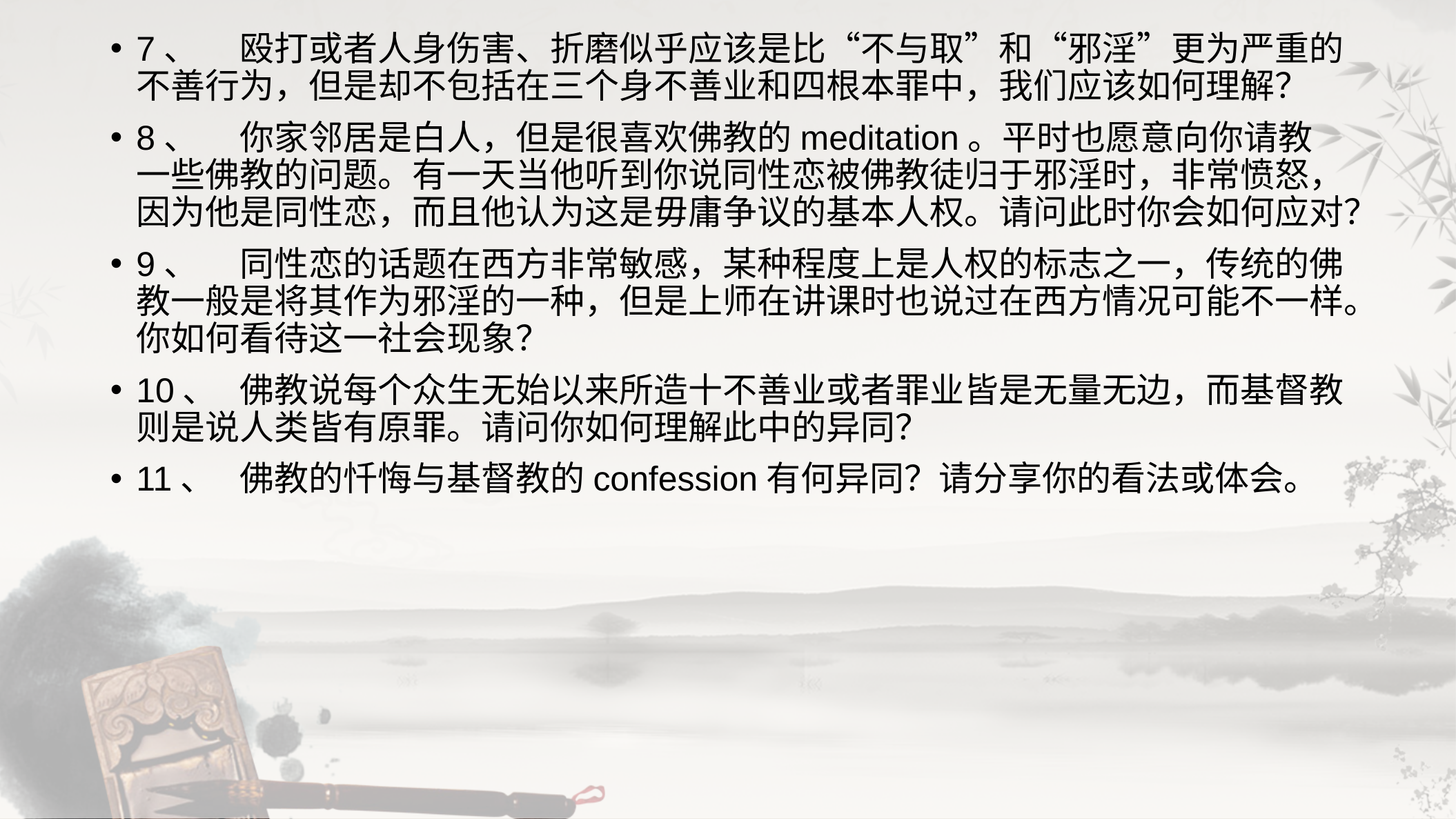

7、	殴打或者人身伤害、折磨似乎应该是比“不与取”和“邪淫”更为严重的不善行为，但是却不包括在三个身不善业和四根本罪中，我们应该如何理解？
8、	你家邻居是白人，但是很喜欢佛教的meditation。平时也愿意向你请教一些佛教的问题。有一天当他听到你说同性恋被佛教徒归于邪淫时，非常愤怒，因为他是同性恋，而且他认为这是毋庸争议的基本人权。请问此时你会如何应对？
9、	同性恋的话题在西方非常敏感，某种程度上是人权的标志之一，传统的佛教一般是将其作为邪淫的一种，但是上师在讲课时也说过在西方情况可能不一样。你如何看待这一社会现象？
10、	佛教说每个众生无始以来所造十不善业或者罪业皆是无量无边，而基督教则是说人类皆有原罪。请问你如何理解此中的异同？
11、	佛教的忏悔与基督教的confession有何异同？请分享你的看法或体会。